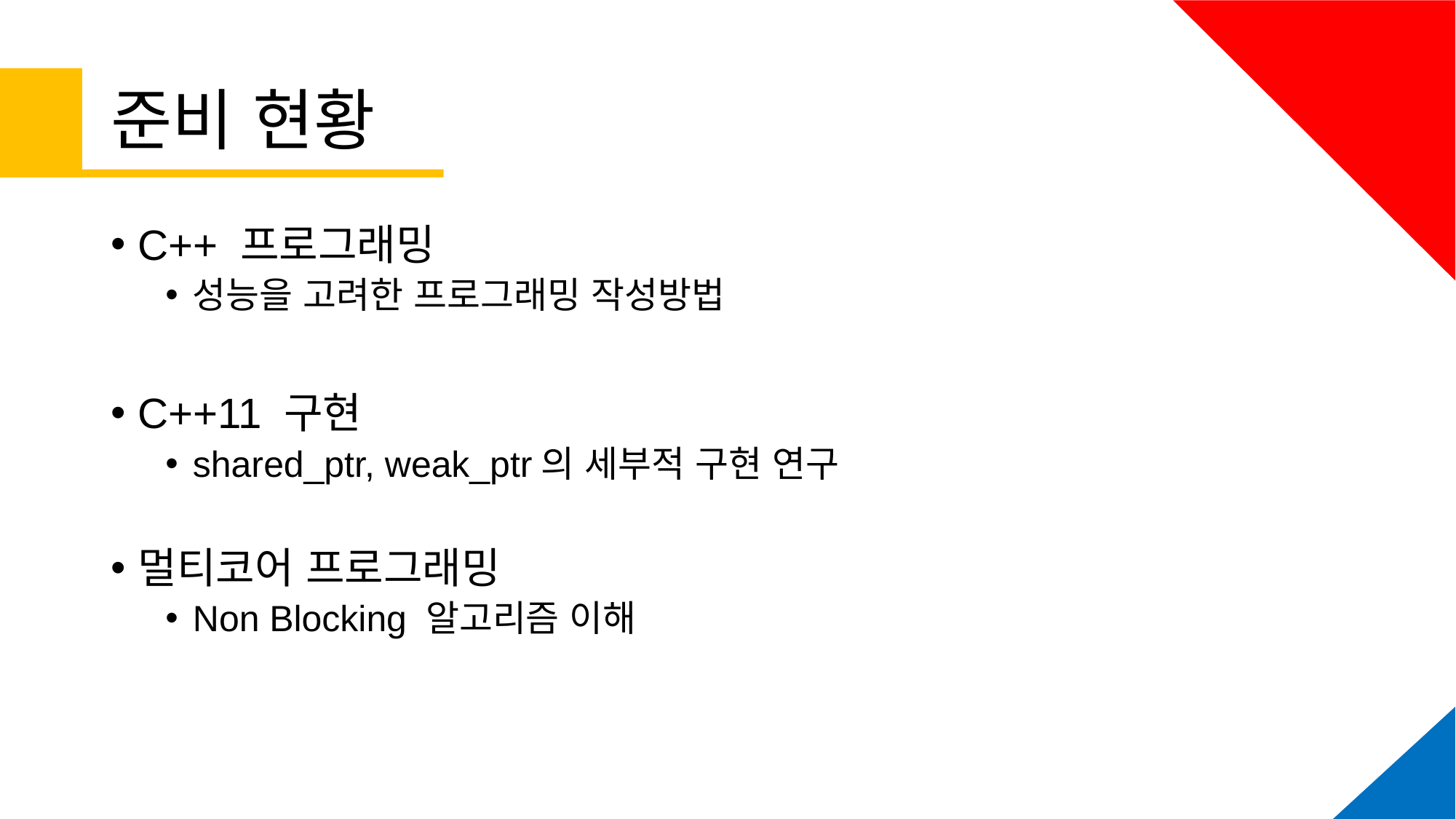

# 준비 현황

C++ 프로그래밍
성능을 고려한 프로그래밍 작성방법

C++11 구현
shared_ptr, weak_ptr의 세부적 구현 연구

멀티코어 프로그래밍
Non Blocking 알고리즘 이해